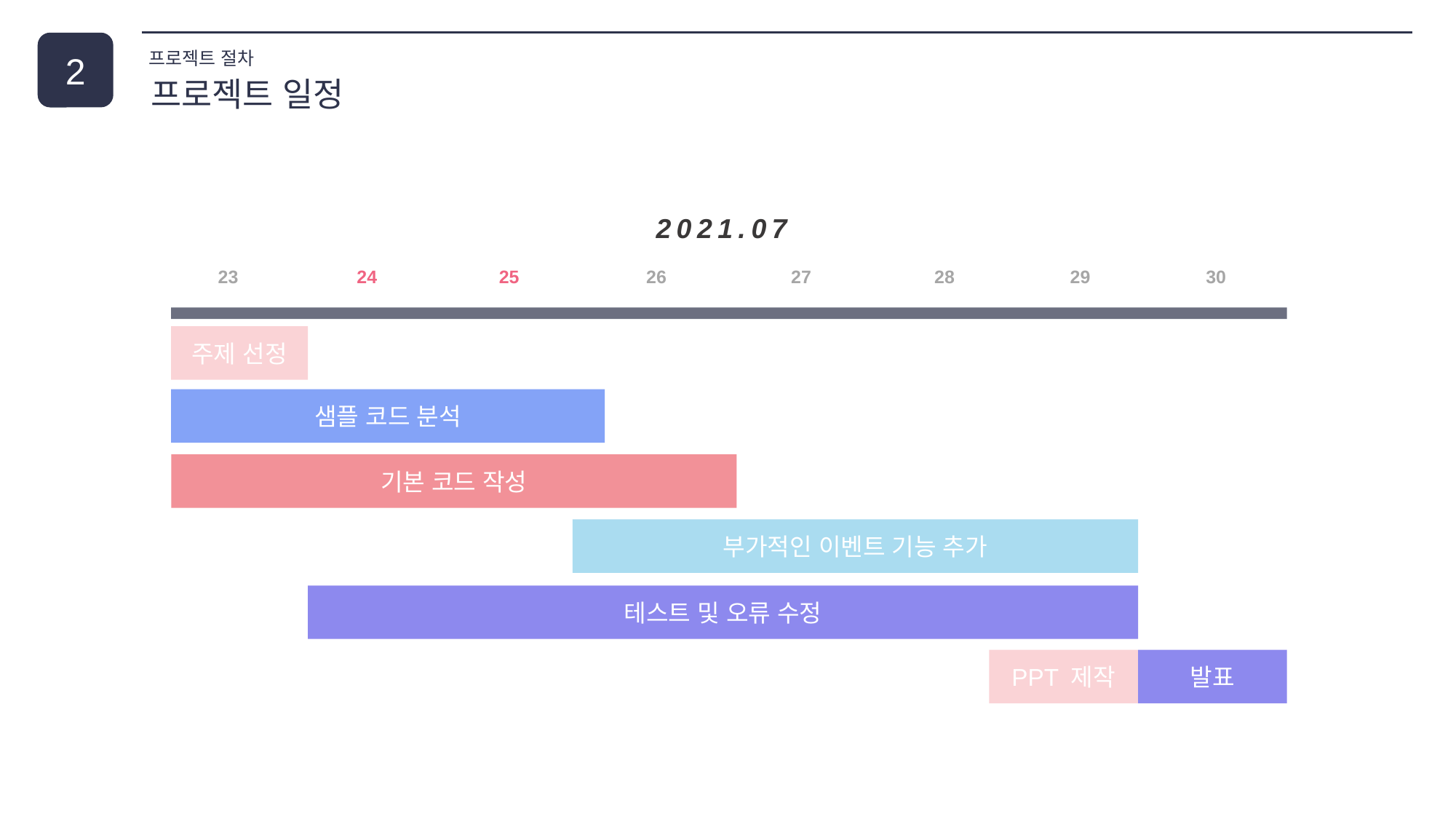

2
프로젝트 절차
프로젝트 일정
| 2021.07 |  |  |  |  |  |  |  |
| --- | --- | --- | --- | --- | --- | --- | --- |
| 23 | 24 | 25 | 26 | 27 | 28 | 29 | 30 |

주제 선정
샘플 코드 분석
기본 코드 작성
부가적인 이벤트 기능 추가
테스트 및 오류 수정
발표
PPT 제작